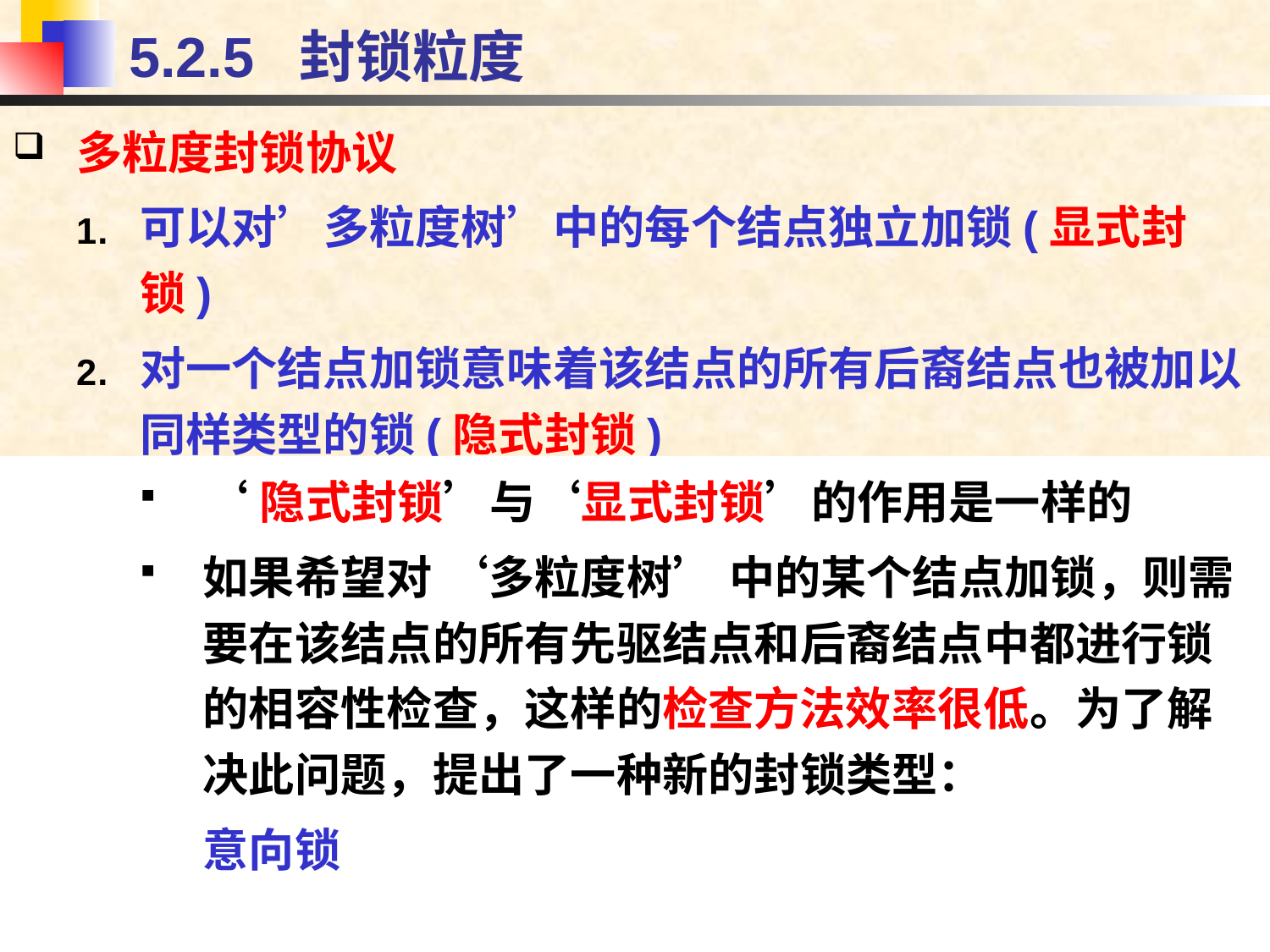

# 5.2.5  封锁粒度
多粒度封锁协议
可以对’多粒度树’中的每个结点独立加锁(显式封锁)
对一个结点加锁意味着该结点的所有后裔结点也被加以同样类型的锁(隐式封锁)
‘隐式封锁’与‘显式封锁’的作用是一样的
如果希望对 ‘多粒度树’ 中的某个结点加锁，则需要在该结点的所有先驱结点和后裔结点中都进行锁的相容性检查，这样的检查方法效率很低。为了解决此问题，提出了一种新的封锁类型：
意向锁
158